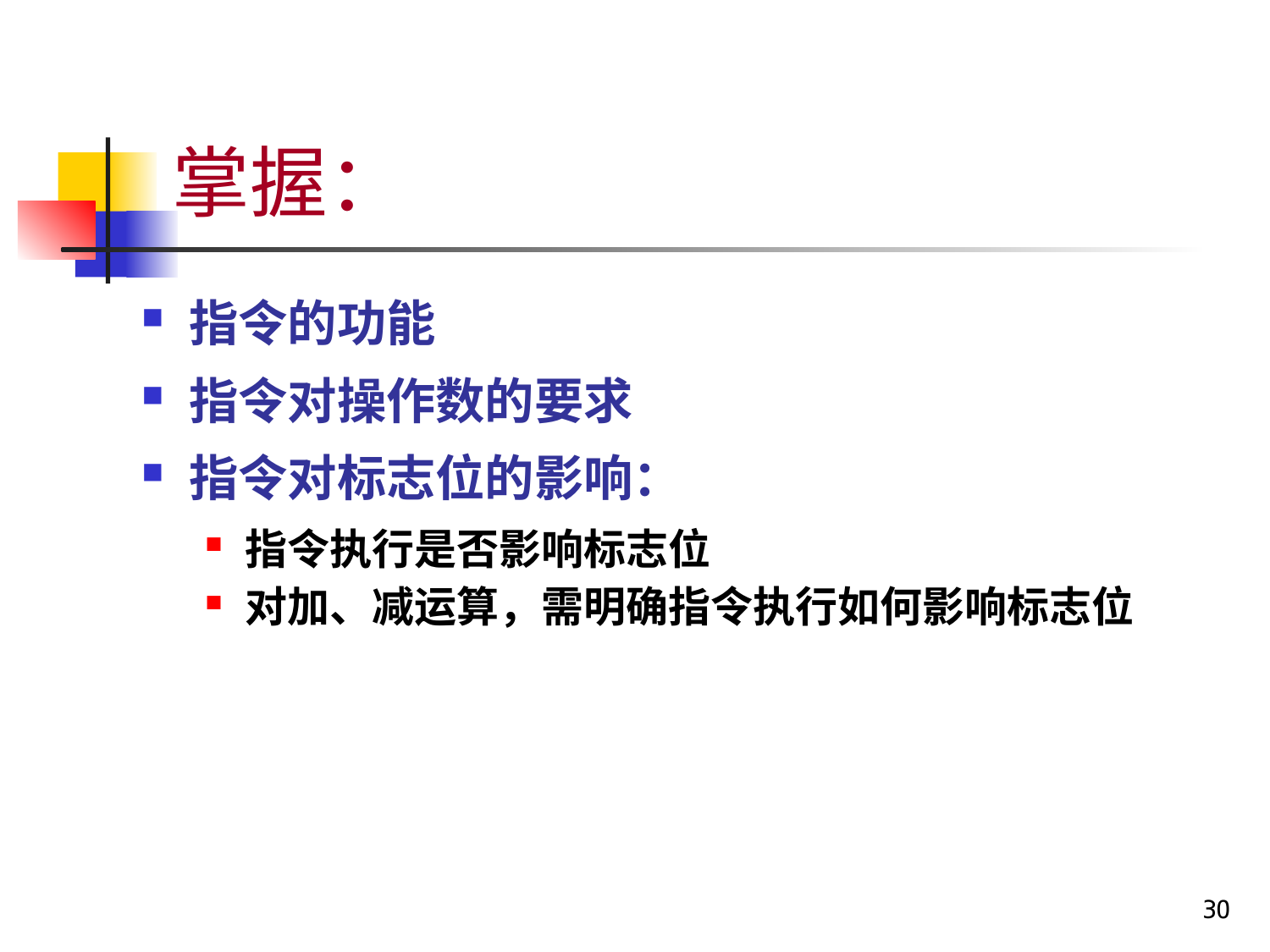

# 掌握：
指令的功能
指令对操作数的要求
指令对标志位的影响：
指令执行是否影响标志位
对加、减运算，需明确指令执行如何影响标志位
30